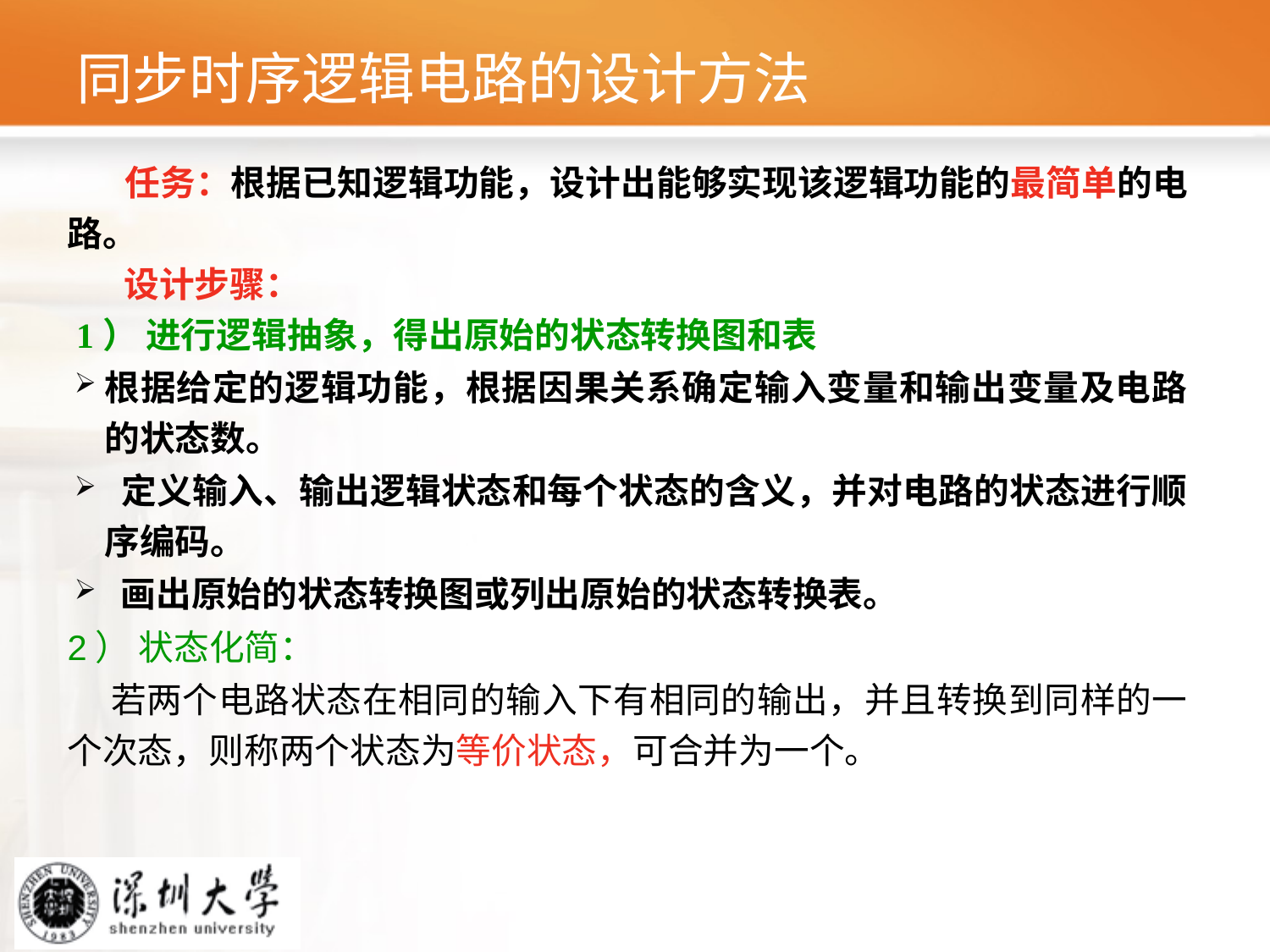

# 同步时序逻辑电路的设计方法
      任务：根据已知逻辑功能，设计出能够实现该逻辑功能的最简单的电路。
      设计步骤：
 1） 进行逻辑抽象，得出原始的状态转换图和表
根据给定的逻辑功能，根据因果关系确定输入变量和输出变量及电路的状态数。
 定义输入、输出逻辑状态和每个状态的含义，并对电路的状态进行顺序编码。
 画出原始的状态转换图或列出原始的状态转换表。
2） 状态化简：
    若两个电路状态在相同的输入下有相同的输出，并且转换到同样的一个次态，则称两个状态为等价状态，可合并为一个。